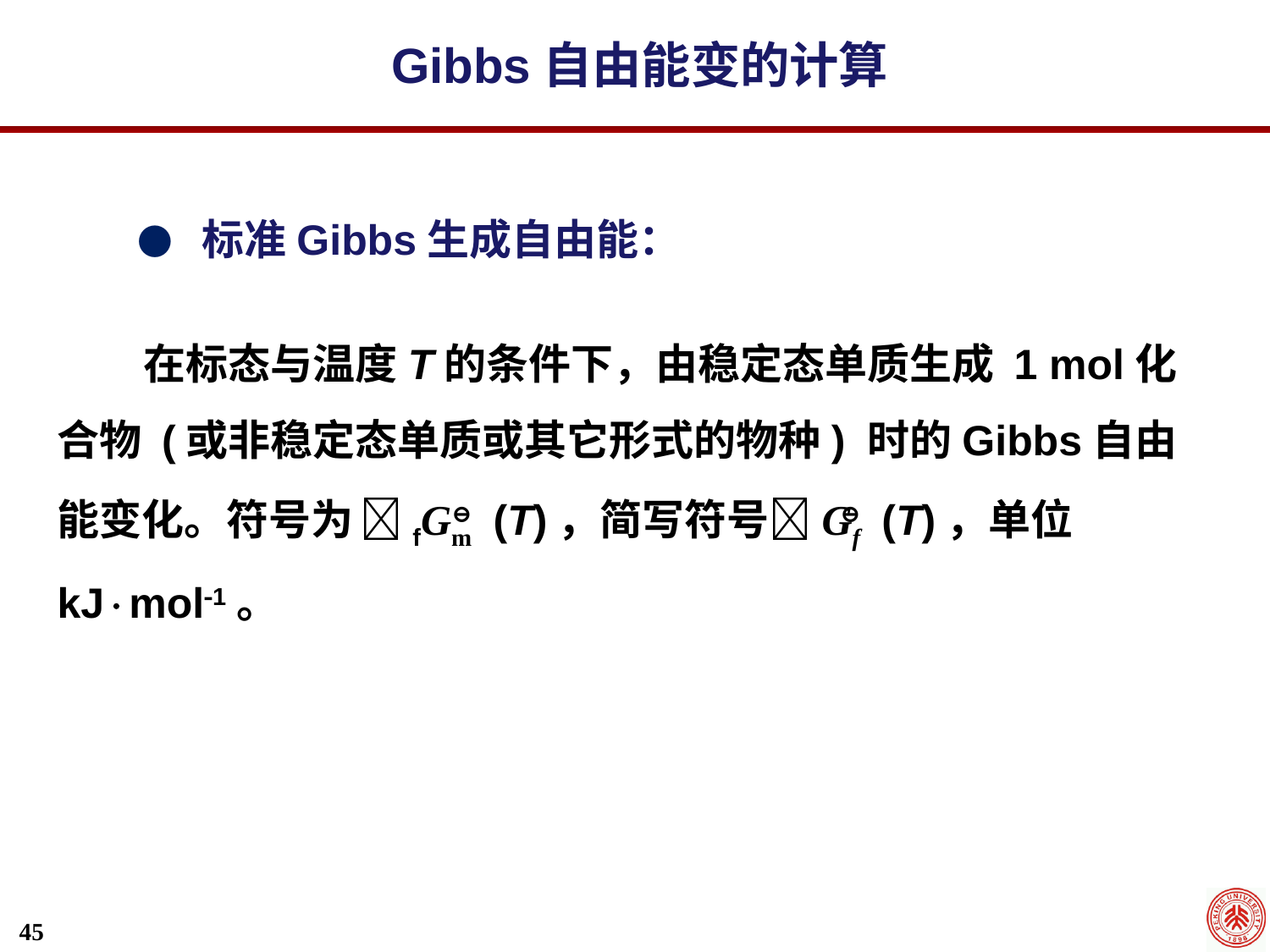

Gibbs自由能变的计算

●  标准Gibbs生成自由能：
        在标态与温度T的条件下，由稳定态单质生成 1 mol化合物 (或非稳定态单质或其它形式的物种) 时的Gibbs自由能变化。符号为 ΔfGm ⊖  (T)，简写符号ΔGf ⊖  (T)，单位 kJ⋅mol−1。
45